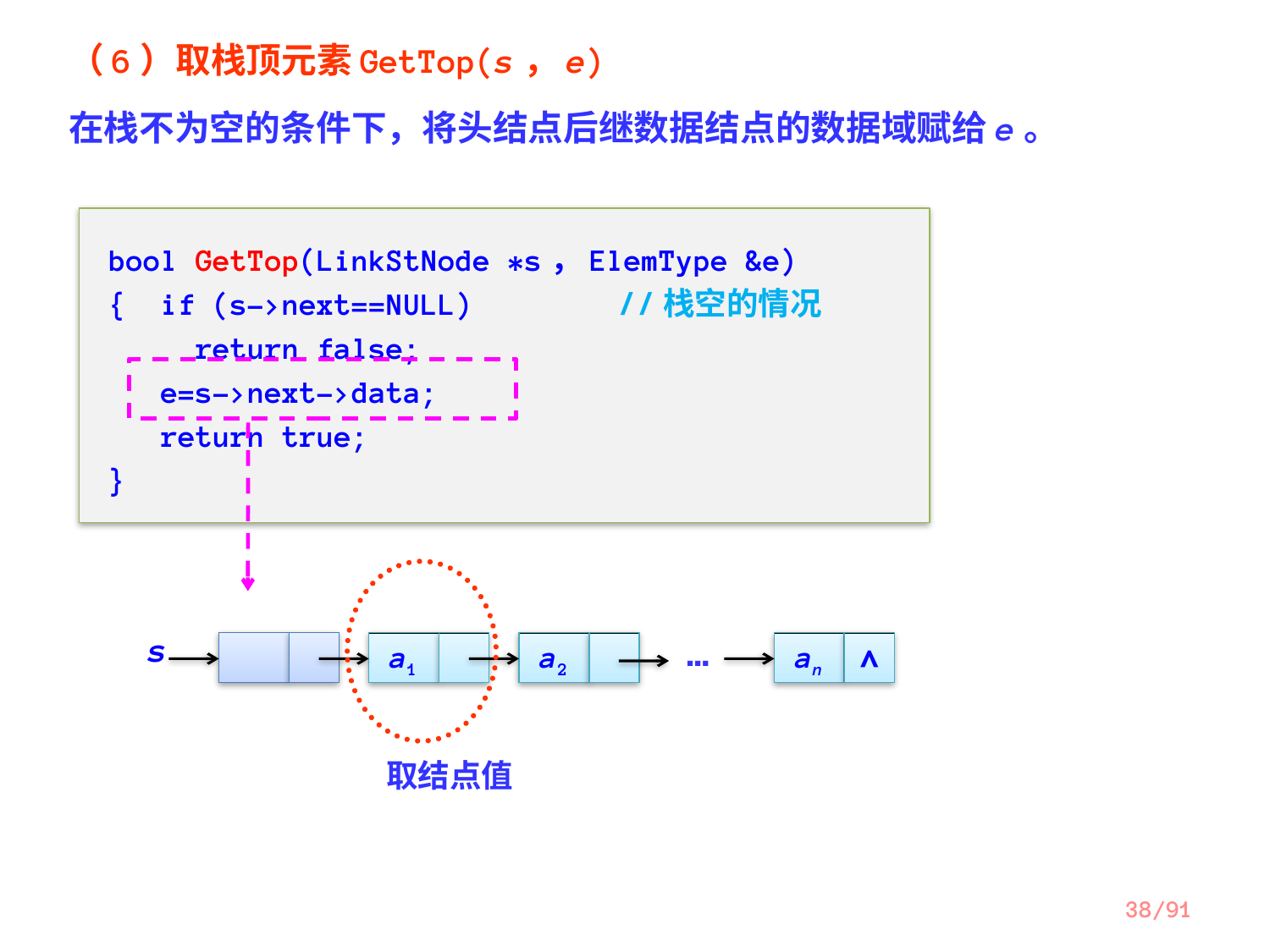

（6）取栈顶元素GetTop(s，e)
 在栈不为空的条件下，将头结点后继数据结点的数据域赋给e。
bool GetTop(LinkStNode *s，ElemType &e)
{  if (s->next==NULL)		//栈空的情况
     return false;
   e=s->next->data;
   return true;
}

…
s

a1

a2

an
∧

取结点值
38/91